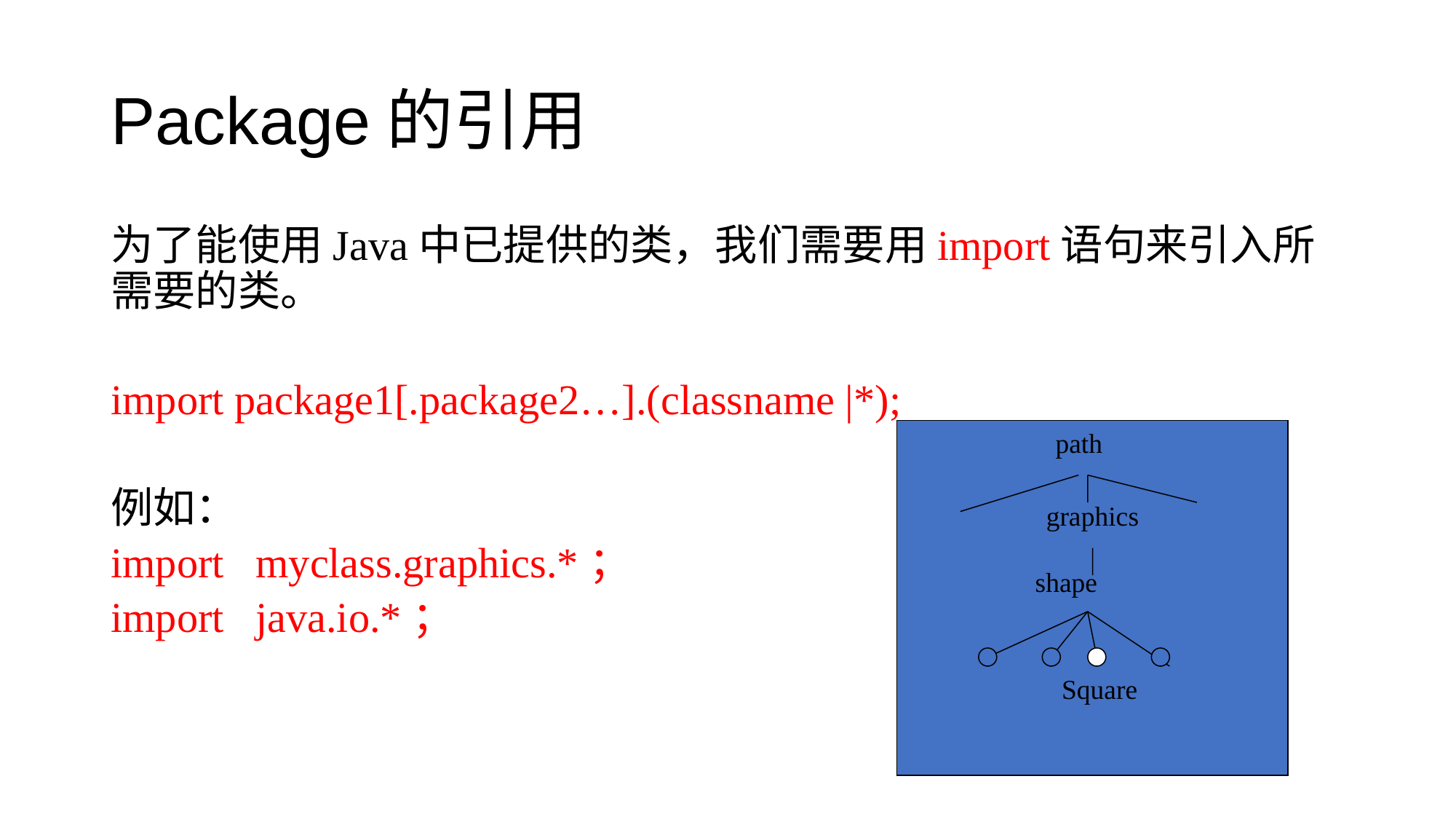

# Package的引用
为了能使用Java中已提供的类，我们需要用import语句来引入所需要的类。

import package1[.package2…].(classname |*);

例如：
import   myclass.graphics.*；
import   java.io.*；

path

graphics

shape

Square